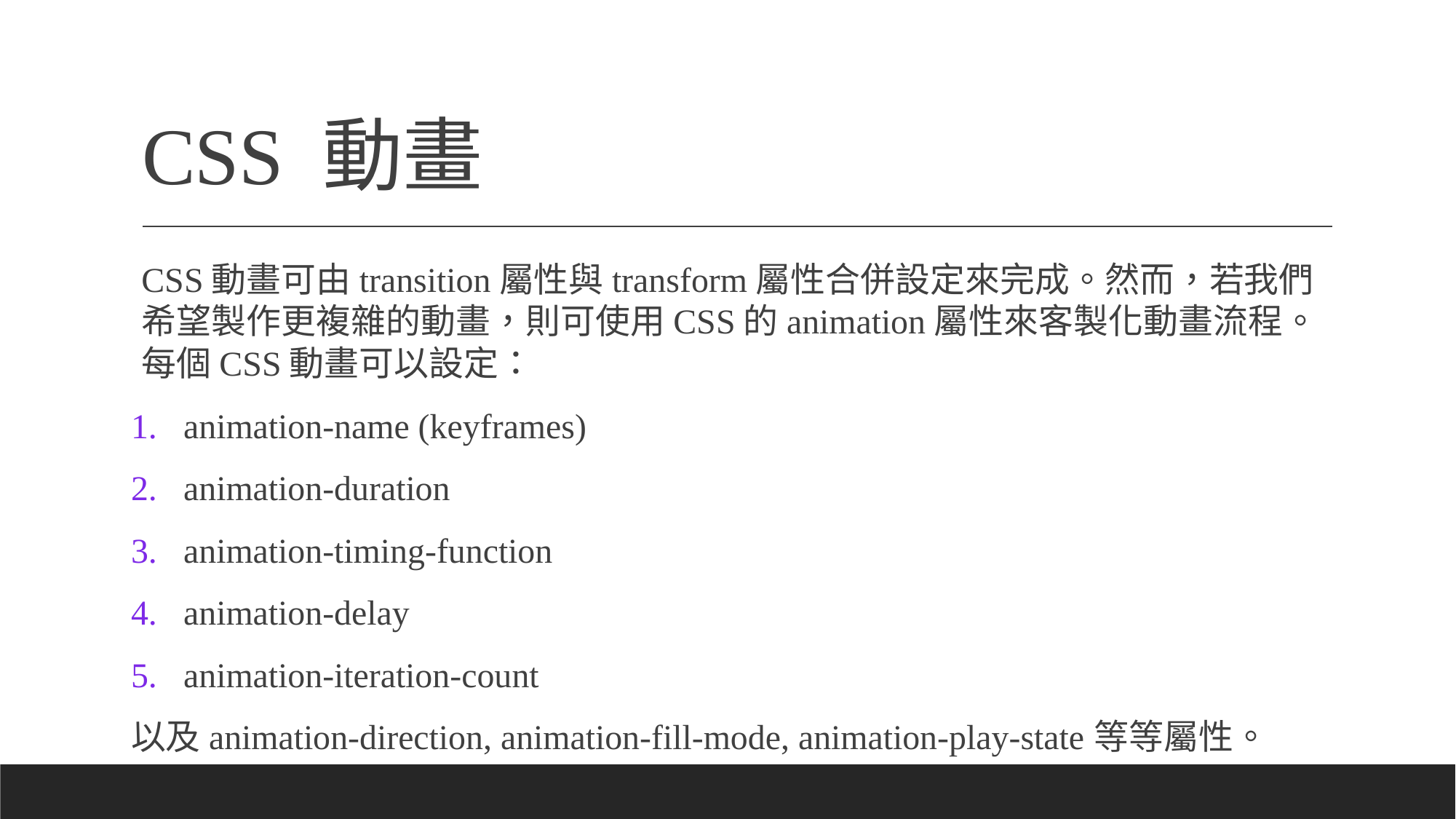

# CSS 動畫
CSS動畫可由transition屬性與transform屬性合併設定來完成。然而，若我們希望製作更複雜的動畫，則可使用CSS的animation屬性來客製化動畫流程。每個CSS動畫可以設定：
animation-name (keyframes)
animation-duration
animation-timing-function
animation-delay
animation-iteration-count
以及animation-direction, animation-fill-mode, animation-play-state等等屬性。